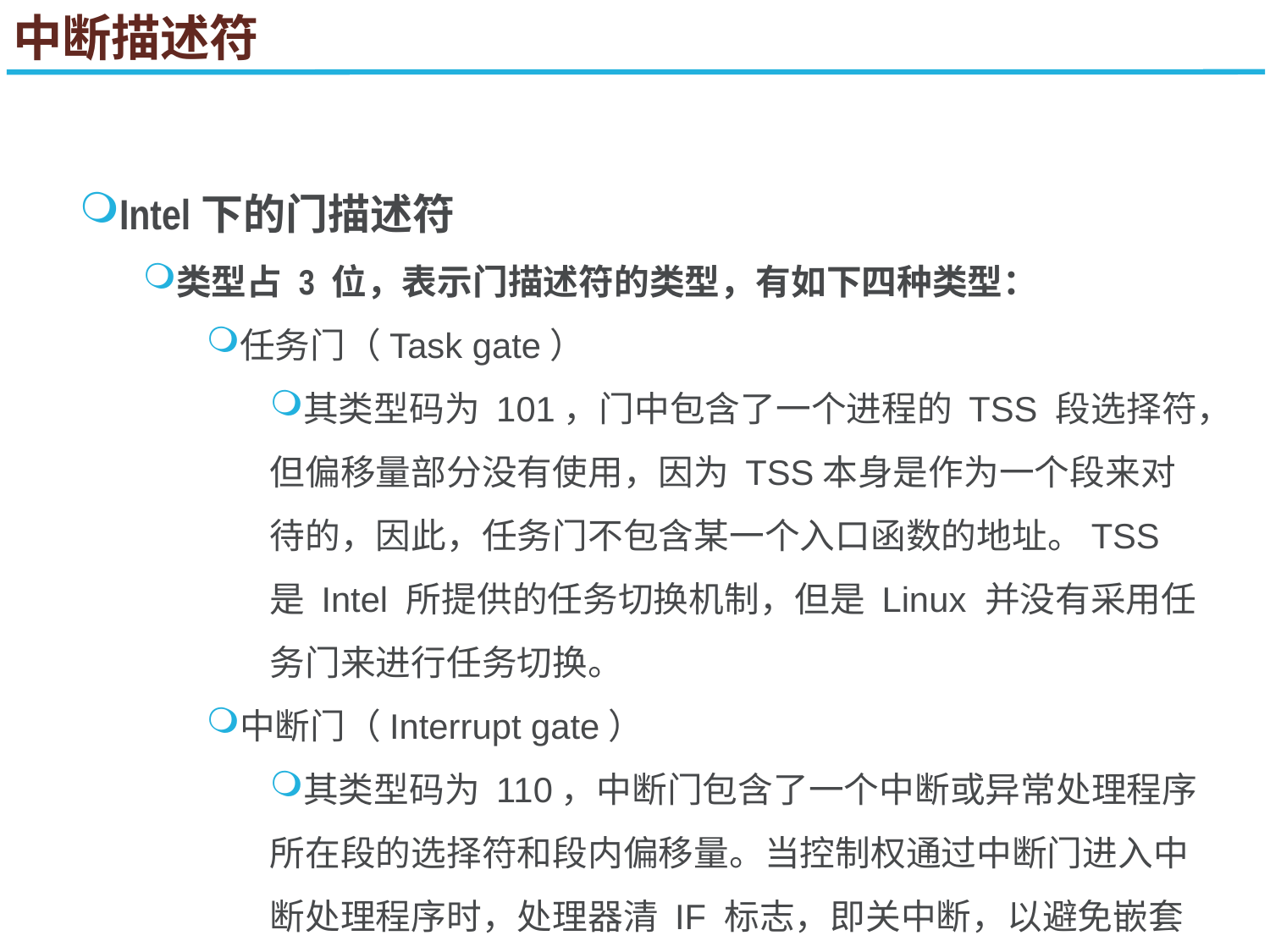

中断描述符
Intel下的门描述符
类型占 3 位，表示门描述符的类型，有如下四种类型：
任务门（Task gate）
其类型码为 101，门中包含了一个进程的 TSS 段选择符，但偏移量部分没有使用，因为 TSS本身是作为一个段来对待的，因此，任务门不包含某一个入口函数的地址。TSS 是 Intel 所提供的任务切换机制，但是 Linux 并没有采用任务门来进行任务切换。
中断门（Interrupt gate）
其类型码为 110，中断门包含了一个中断或异常处理程序所在段的选择符和段内偏移量。当控制权通过中断门进入中断处理程序时，处理器清 IF 标志，即关中断，以避免嵌套中断的发生。中断门中的 DPL（Descriptor Privilege Level）为 0，因此，用户态的进程不能访问Intel 的中断门。所有的中断处理程序都由中断门激活，并全部限制在内核态。